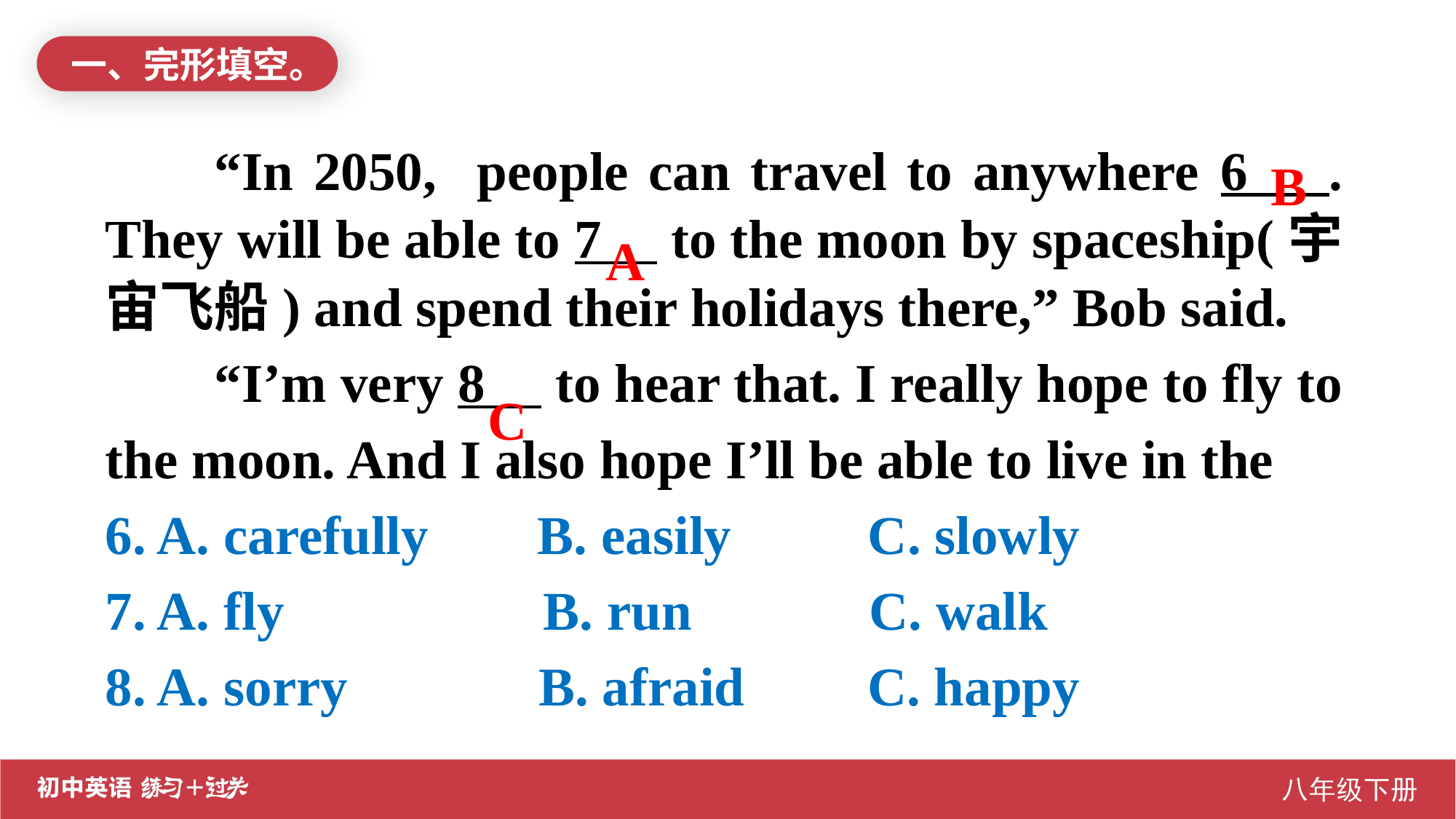

一、完形填空。
“In 2050,  people can travel to anywhere 6    . They will be able to 7     to the moon by spaceship(宇宙飞船) and spend their holidays there,” Bob said.
“I’m very 8     to hear that. I really hope to fly to the moon. And I also hope I’ll be able to live in the
6. A. carefully        B. easily          C. slowly
7. A. fly                   B. run             C. walk
8. A. sorry              B. afraid         C. happy
B
A
C